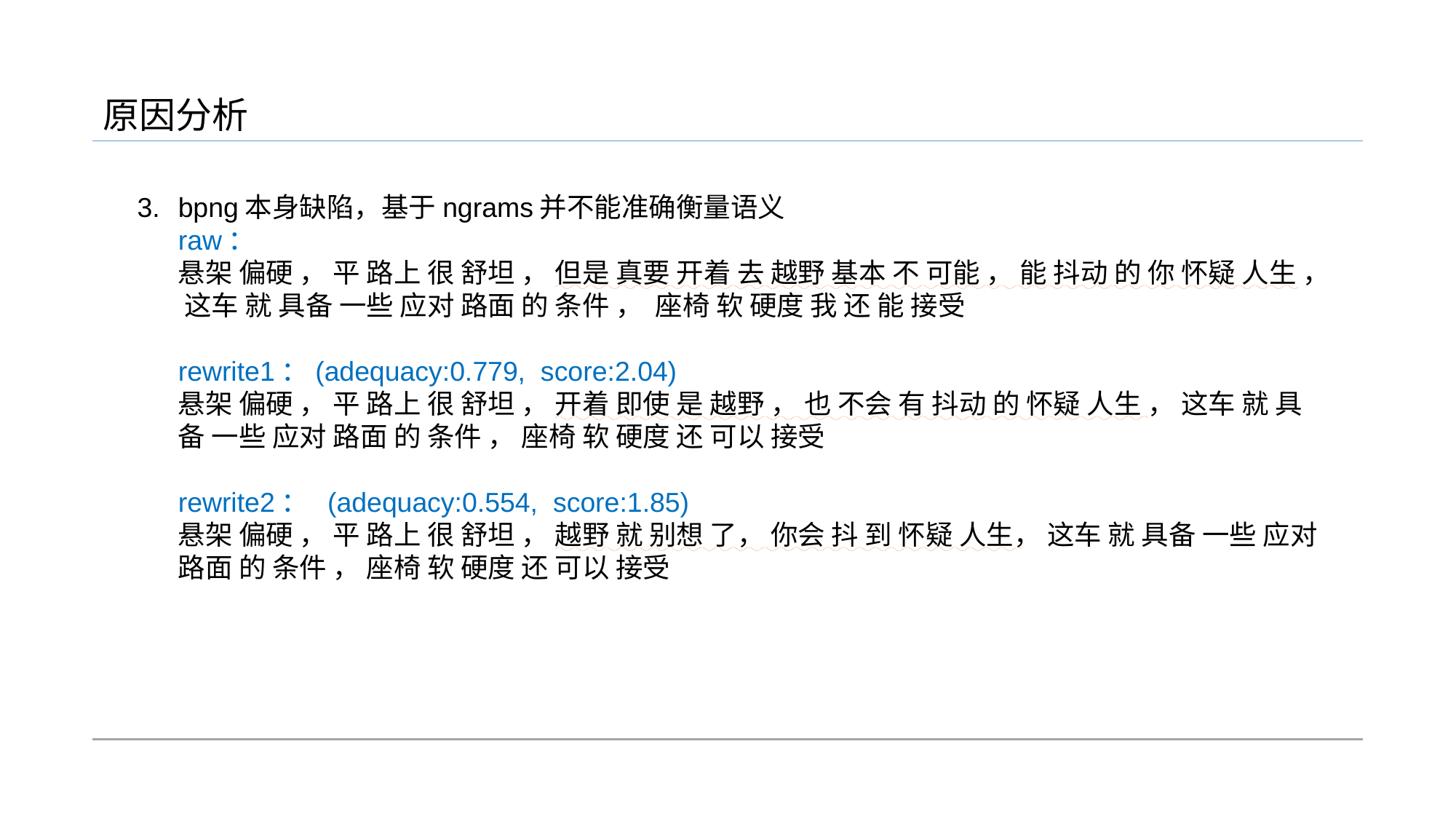

原因分析
bpng本身缺陷，基于ngrams并不能准确衡量语义
raw：
悬架 偏硬 ， 平 路上 很 舒坦 ， 但是 真要 开着 去 越野 基本 不 可能 ， 能 抖动 的 你 怀疑 人生 ， 这车 就 具备 一些 应对 路面 的 条件 ，  座椅 软 硬度 我 还 能 接受
rewrite1：(adequacy:0.779,  score:2.04)
悬架 偏硬 ， 平 路上 很 舒坦 ， 开着 即使 是 越野 ， 也 不会 有 抖动 的 怀疑 人生 ， 这车 就 具备 一些 应对 路面 的 条件 ， 座椅 软 硬度 还 可以 接受
rewrite2：  (adequacy:0.554,  score:1.85)
悬架 偏硬 ， 平 路上 很 舒坦 ， 越野 就 别想 了， 你会 抖 到 怀疑 人生， 这车 就 具备 一些 应对 路面 的 条件 ， 座椅 软 硬度 还 可以 接受